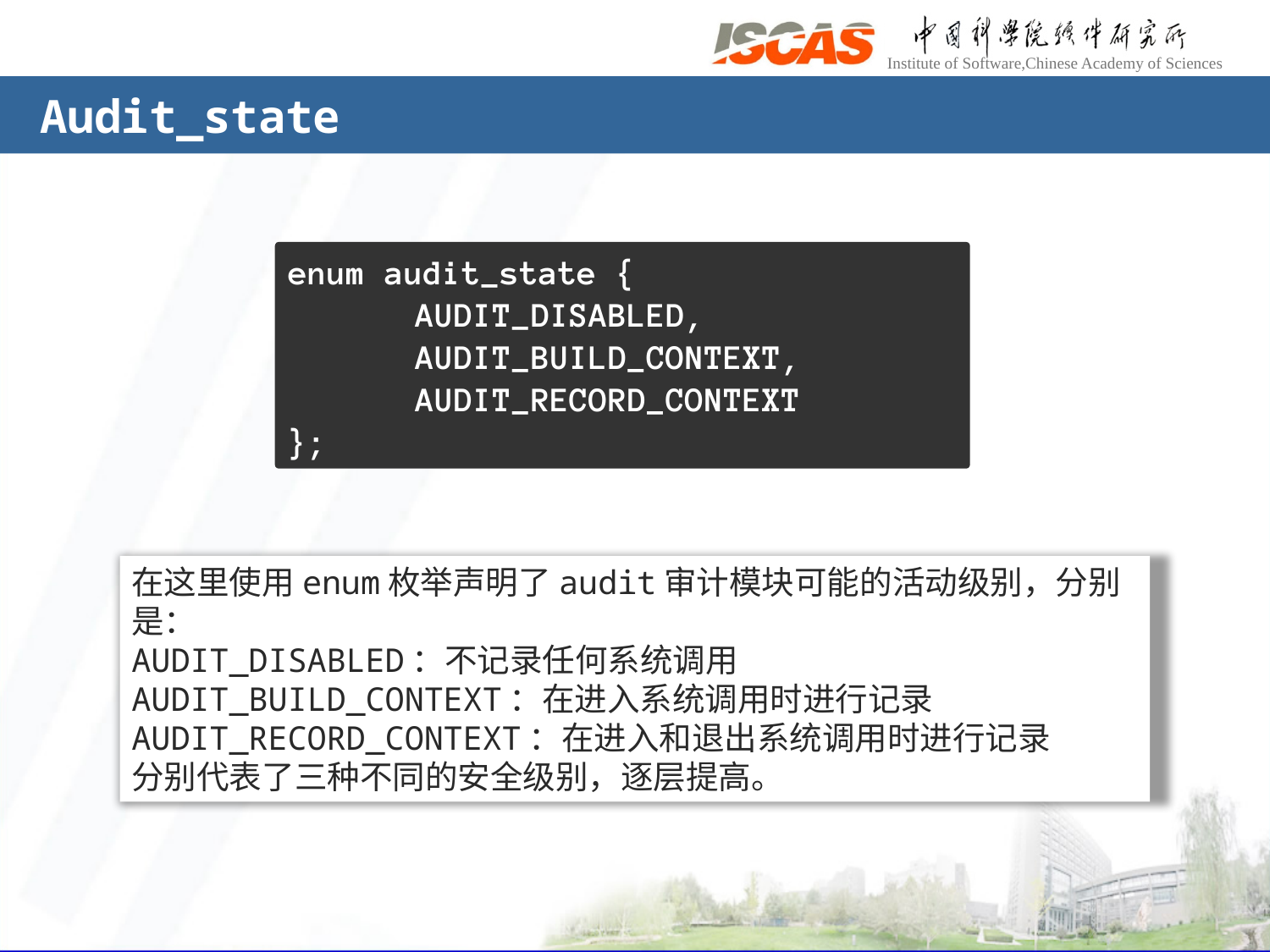

# Audit_state
enum audit_state {
	AUDIT_DISABLED,
	AUDIT_BUILD_CONTEXT,
	AUDIT_RECORD_CONTEXT
};
在这里使用enum枚举声明了audit审计模块可能的活动级别，分别是：
AUDIT_DISABLED：不记录任何系统调用
AUDIT_BUILD_CONTEXT：在进入系统调用时进行记录
AUDIT_RECORD_CONTEXT：在进入和退出系统调用时进行记录
分别代表了三种不同的安全级别，逐层提高。